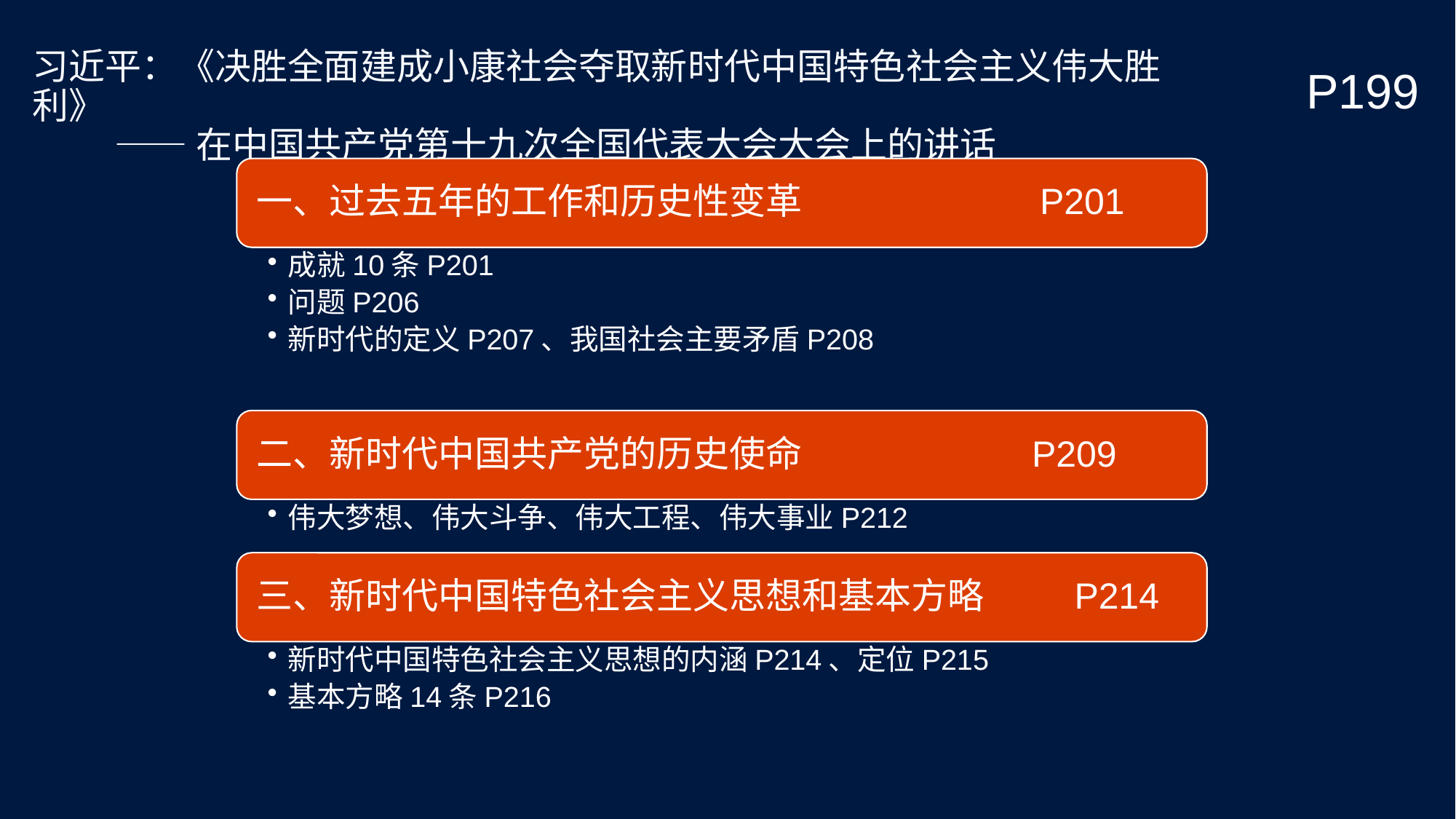

习近平：《决胜全面建成小康社会夺取新时代中国特色社会主义伟大胜利》
          ——在中国共产党第十九次全国代表大会大会上的讲话
P199
一、过去五年的工作和历史性变革                            P201
成就10条P201
问题P206
新时代的定义P207、我国社会主要矛盾P208
二、新时代中国共产党的历史使命                           P209
伟大梦想、伟大斗争、伟大工程、伟大事业P212
三、新时代中国特色社会主义思想和基本方略          P214
新时代中国特色社会主义思想的内涵P214、定位P215
基本方略14条P216